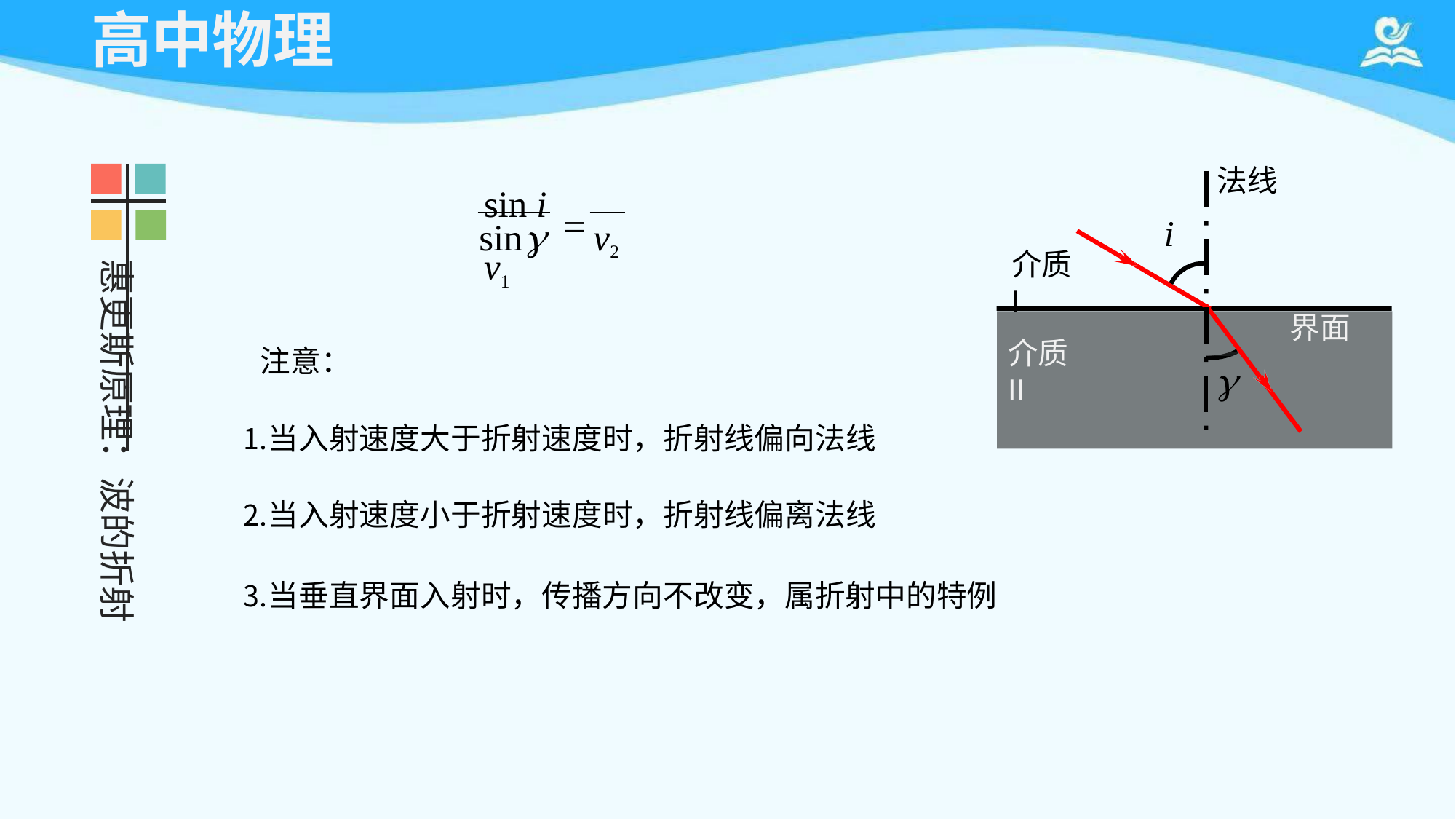

# 高中物理
法线
sin i	= v1

i

sinγ	v2

介质I

惠更斯原理：波的折射

界面

介质II
注意：

γ

当入射速度大于折射速度时，折射线偏向法线

当入射速度小于折射速度时，折射线偏离法线

当垂直界面入射时，传播方向不改变，属折射中的特例